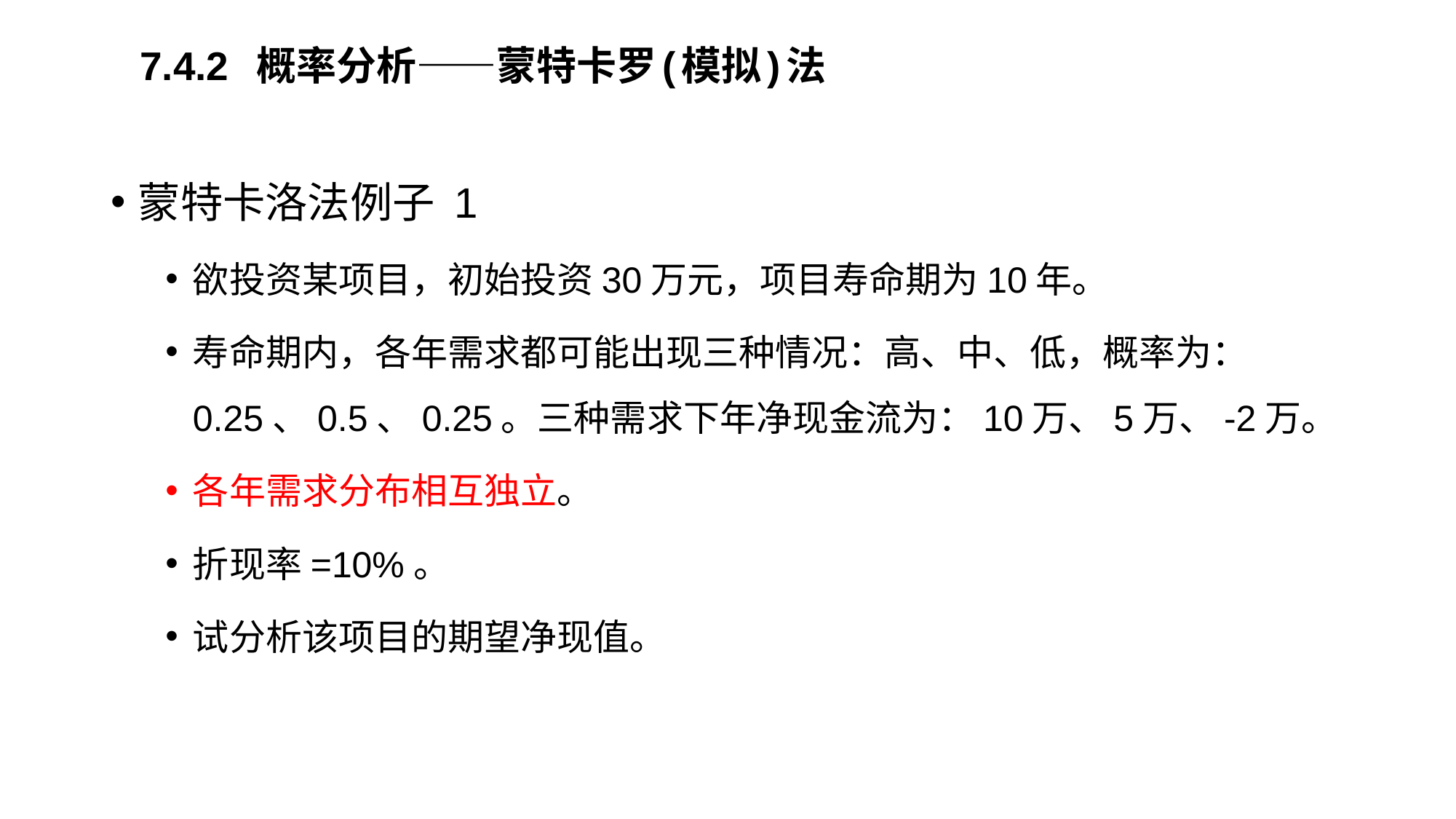

# 7.4.2  概率分析——蒙特卡罗(模拟)法
蒙特卡洛法例子 1
欲投资某项目，初始投资30万元，项目寿命期为10年。
寿命期内，各年需求都可能出现三种情况：高、中、低，概率为：0.25、0.5、0.25。三种需求下年净现金流为：10万、5万、-2万。
各年需求分布相互独立。
折现率=10%。
试分析该项目的期望净现值。

14